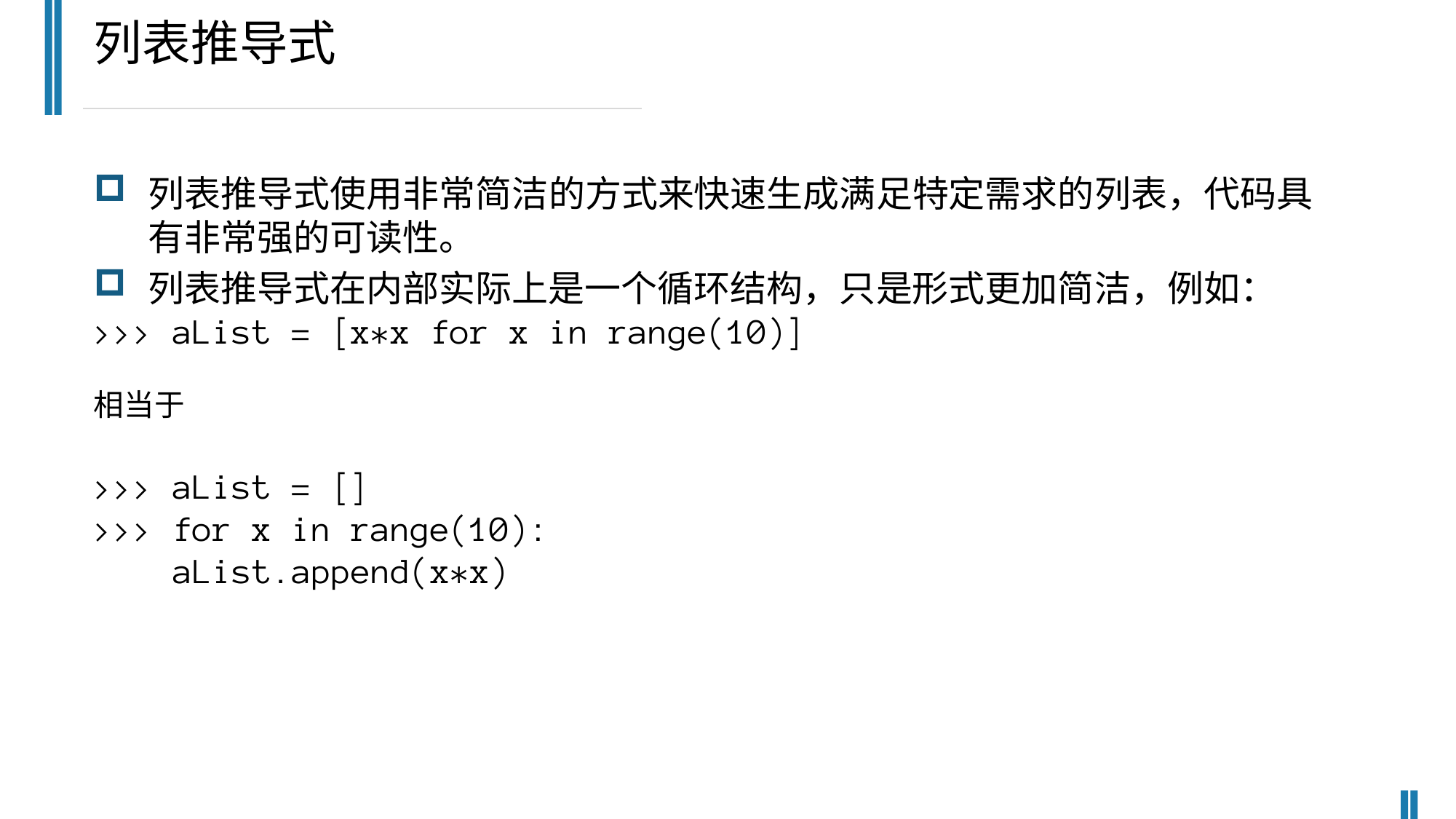

列表推导式

列表推导式使用非常简洁的方式来快速生成满足特定需求的列表，代码具有非常强的可读性。
列表推导式在内部实际上是一个循环结构，只是形式更加简洁，例如：
>>> aList = [x*x for x in range(10)]

相当于

>>> aList = []
>>> for x in range(10):
	    aList.append(x*x)